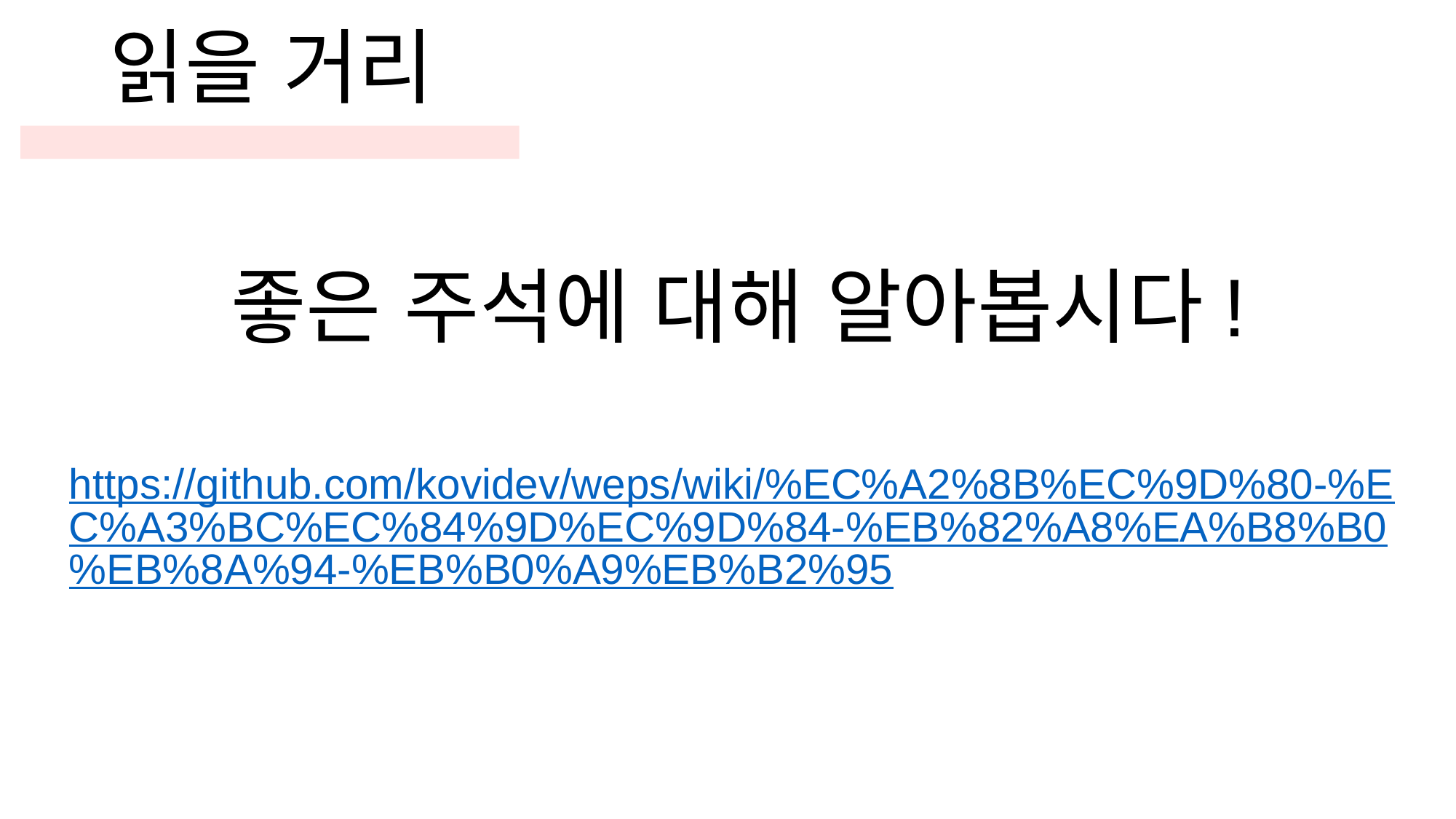

읽을 거리

좋은 주석에 대해 알아봅시다!
https://github.com/kovidev/weps/wiki/%EC%A2%8B%EC%9D%80-%EC%A3%BC%EC%84%9D%EC%9D%84-%EB%82%A8%EA%B8%B0%EB%8A%94-%EB%B0%A9%EB%B2%95